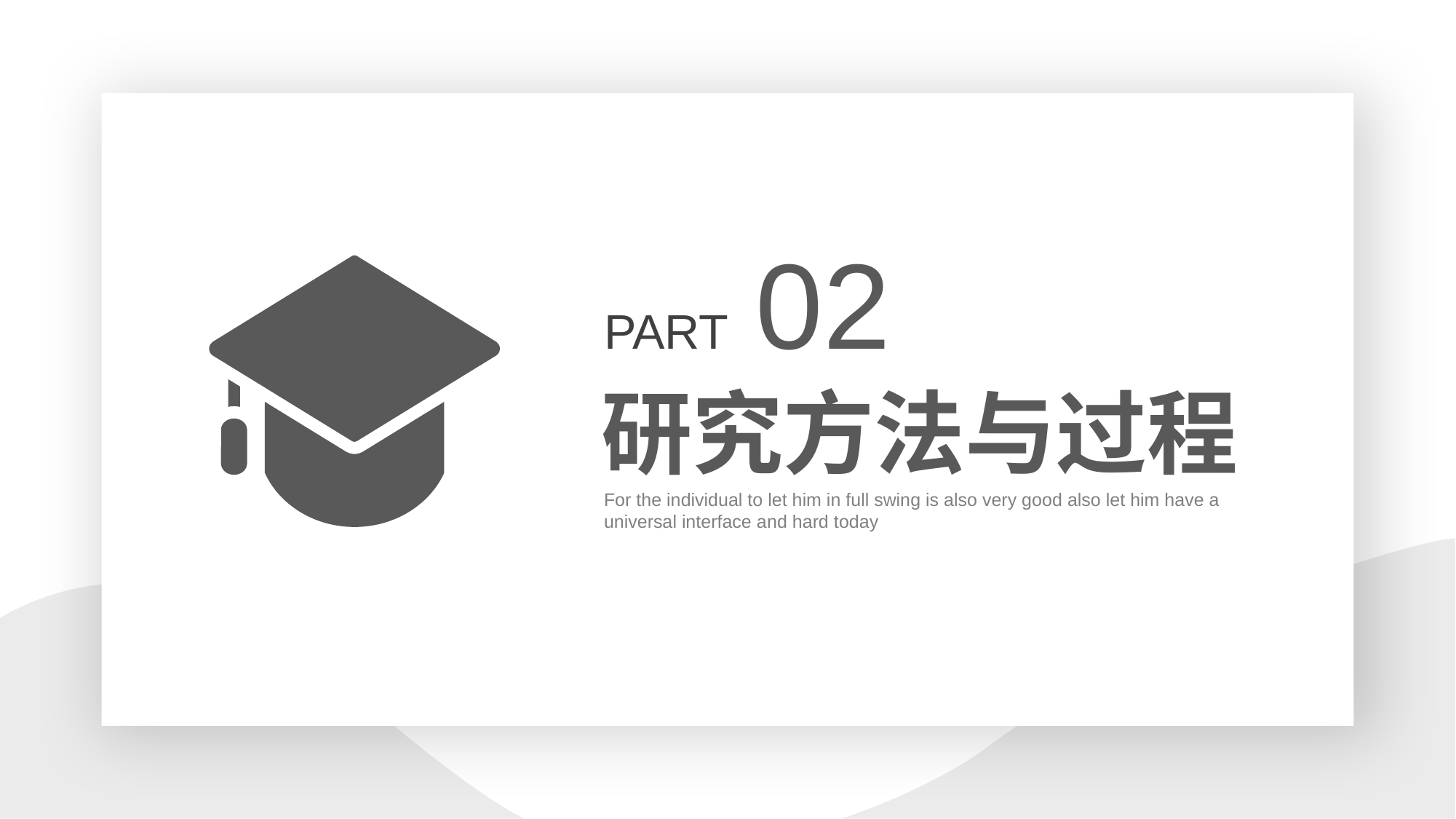

PART  02
研究方法与过程
For the individual to let him in full swing is also very good also let him have a universal interface and hard today